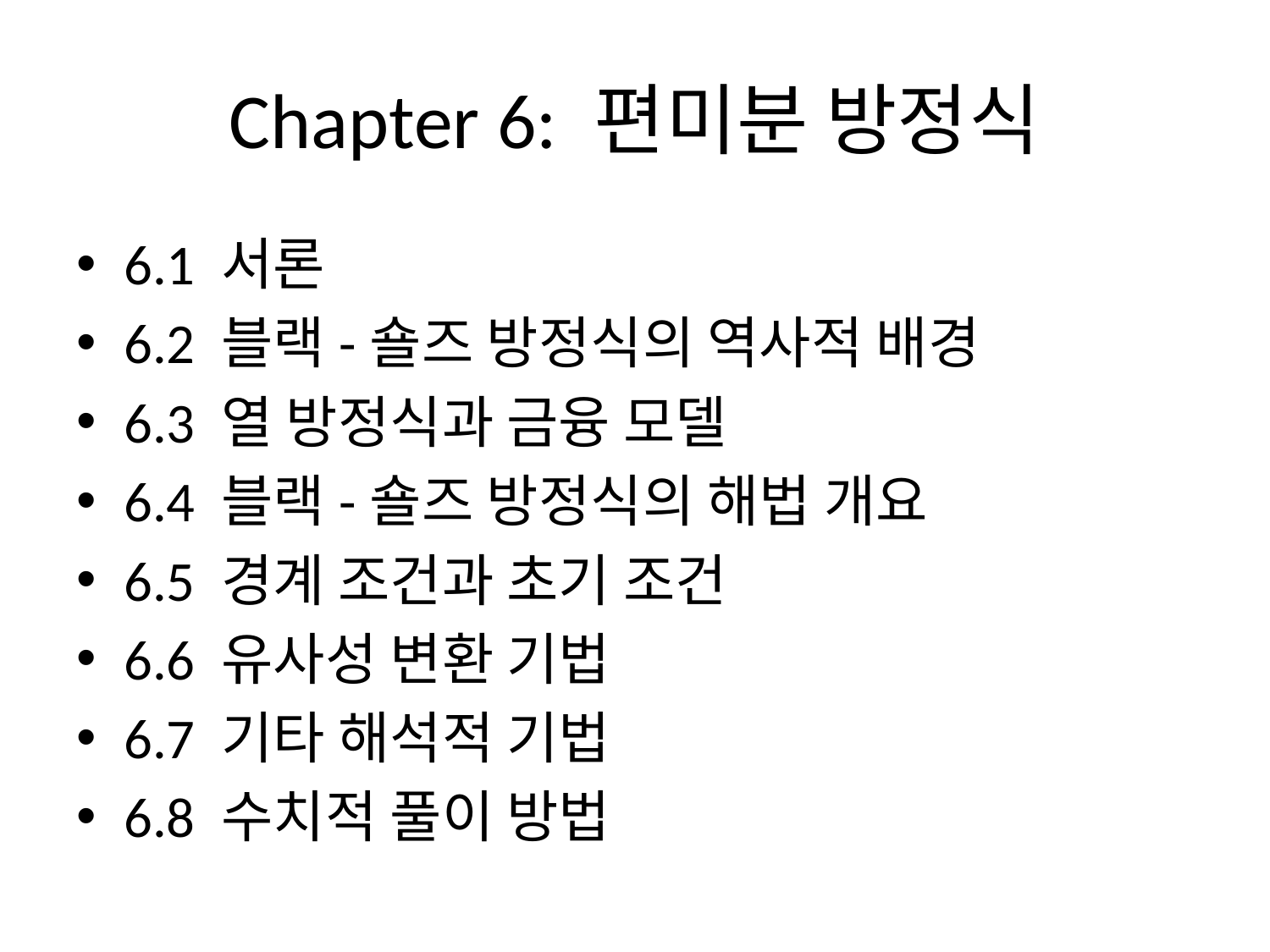

# Chapter 6: 편미분 방정식
6.1 서론
6.2 블랙-숄즈 방정식의 역사적 배경
6.3 열 방정식과 금융 모델
6.4 블랙-숄즈 방정식의 해법 개요
6.5 경계 조건과 초기 조건
6.6 유사성 변환 기법
6.7 기타 해석적 기법
6.8 수치적 풀이 방법